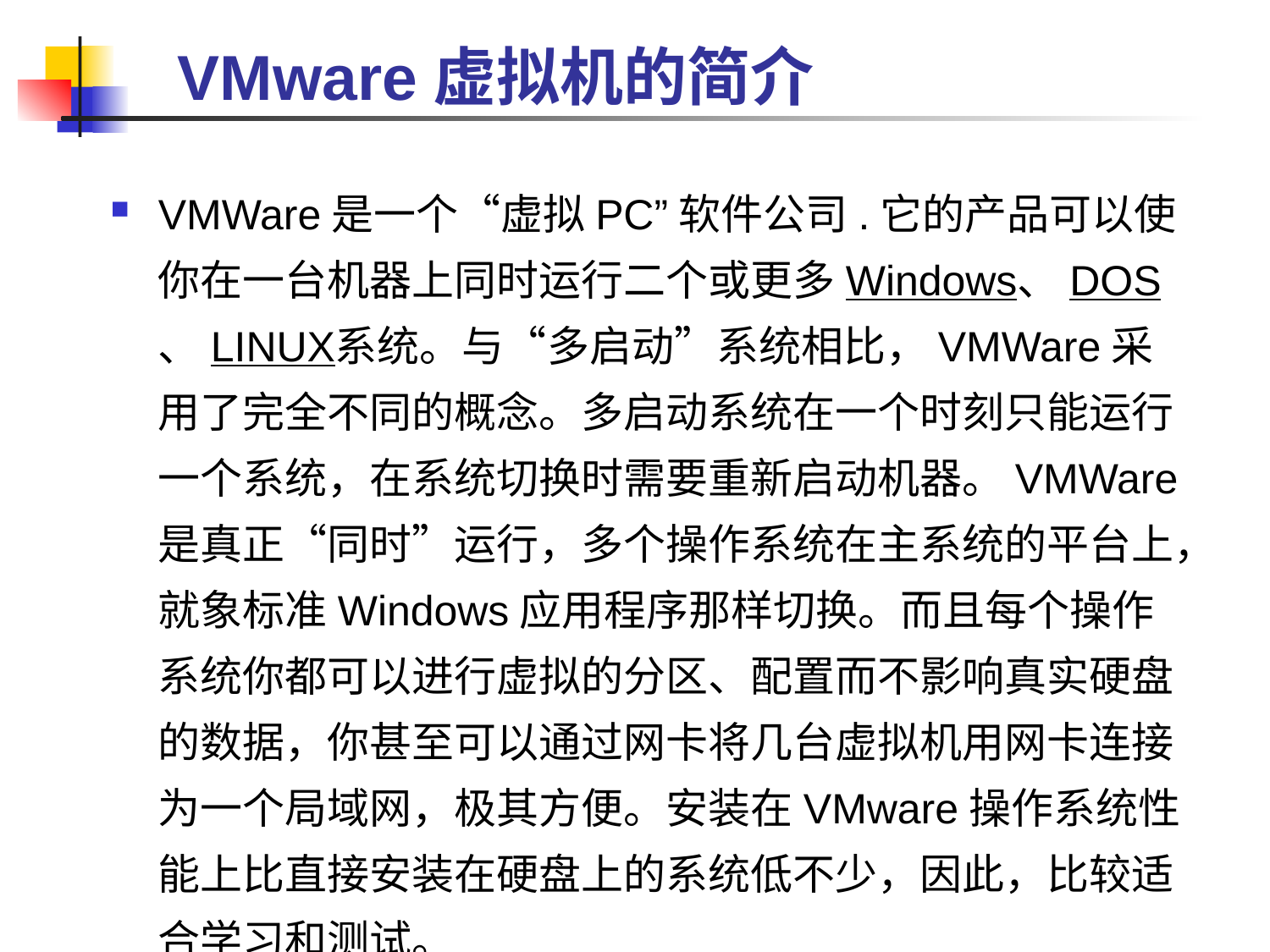

# VMware虚拟机的简介
VMWare是一个“虚拟PC”软件公司.它的产品可以使你在一台机器上同时运行二个或更多Windows、DOS、LINUX系统。与“多启动”系统相比，VMWare采用了完全不同的概念。多启动系统在一个时刻只能运行一个系统，在系统切换时需要重新启动机器。VMWare是真正“同时”运行，多个操作系统在主系统的平台上，就象标准Windows应用程序那样切换。而且每个操作系统你都可以进行虚拟的分区、配置而不影响真实硬盘的数据，你甚至可以通过网卡将几台虚拟机用网卡连接为一个局域网，极其方便。安装在VMware操作系统性能上比直接安装在硬盘上的系统低不少，因此，比较适合学习和测试。